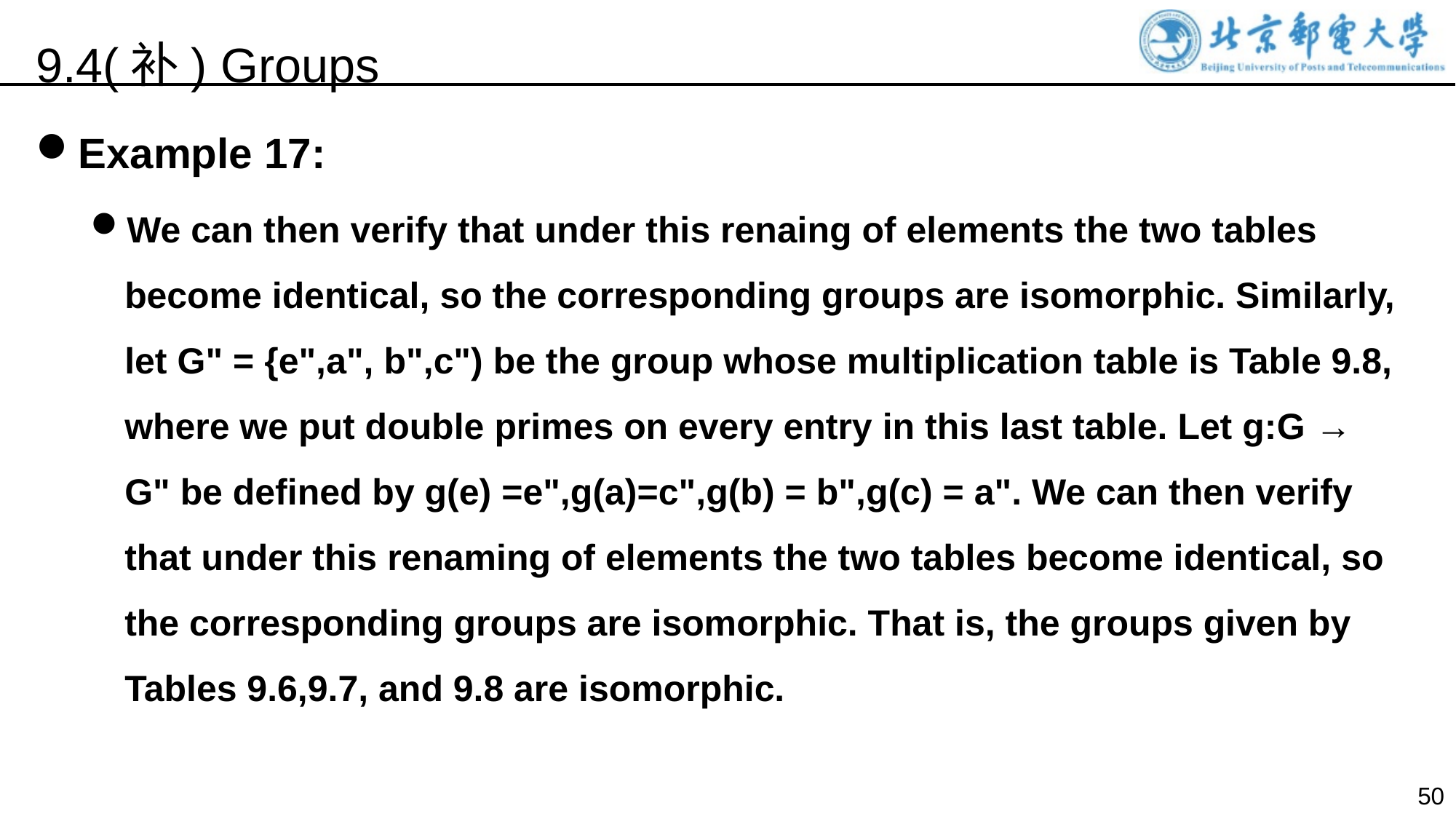

9.4(补) Groups
Example 17:
We can then verify that under this renaing of elements the two tables become identical, so the corresponding groups are isomorphic. Similarly, let G" = {e",a", b",c") be the group whose multiplication table is Table 9.8, where we put double primes on every entry in this last table. Let g:G → G" be defined by g(e) =e",g(a)=c",g(b) = b",g(c) = a". We can then verify that under this renaming of elements the two tables become identical, so the corresponding groups are isomorphic. That is, the groups given by Tables 9.6,9.7, and 9.8 are isomorphic.